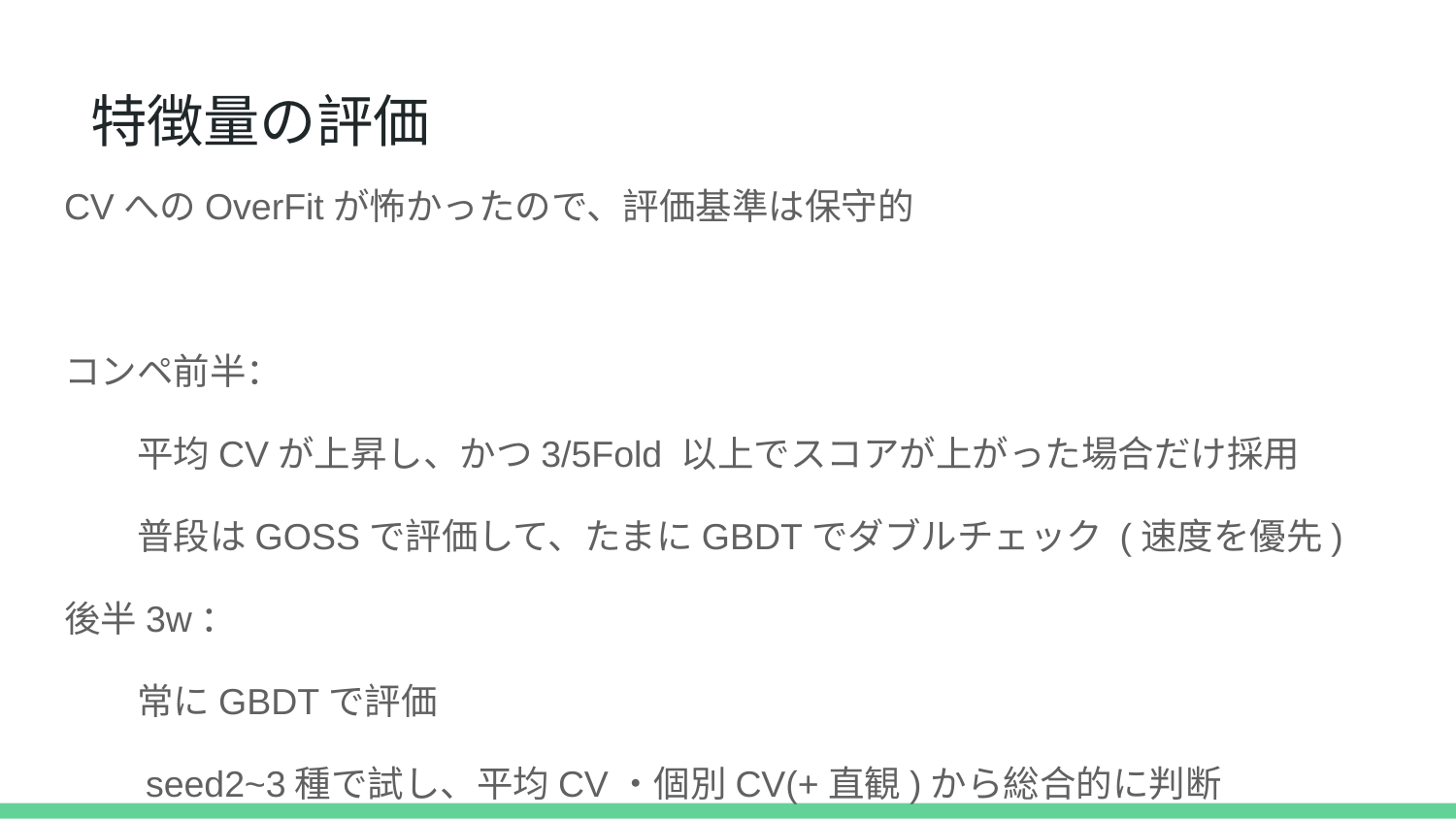

# 特徴量の評価
CVへのOverFitが怖かったので、評価基準は保守的

コンペ前半：
平均CVが上昇し、かつ3/5Fold 以上でスコアが上がった場合だけ採用
普段はGOSSで評価して、たまにGBDTでダブルチェック (速度を優先)
後半3w：
　　常にGBDTで評価
　　seed2~3種で試し、平均CV・個別CV(+直観)から総合的に判断